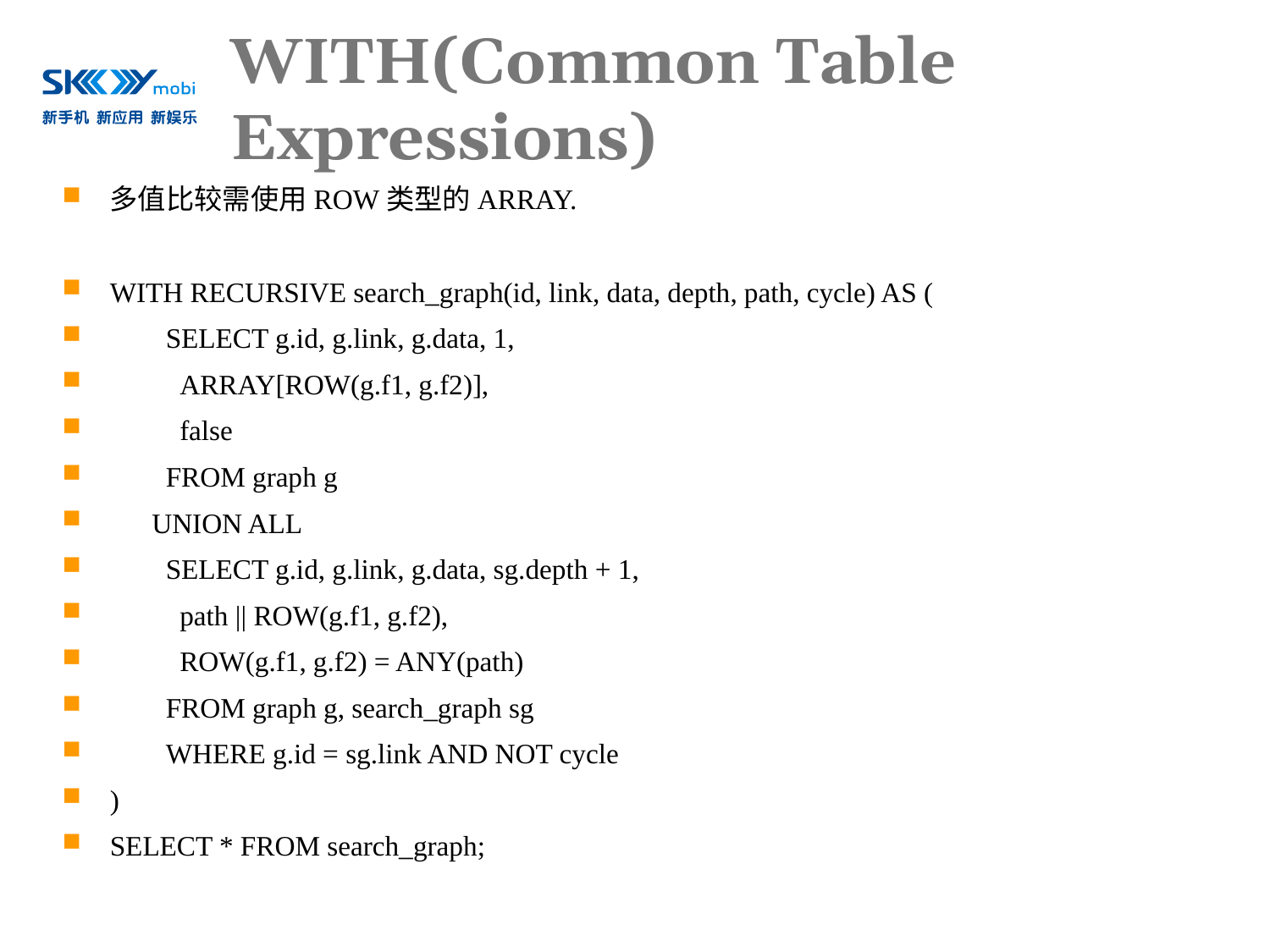

# WITH(Common Table Expressions)
多值比较需使用ROW类型的ARRAY.

WITH RECURSIVE search_graph(id, link, data, depth, path, cycle) AS (
        SELECT g.id, g.link, g.data, 1,
          ARRAY[ROW(g.f1, g.f2)],
          false
        FROM graph g
      UNION ALL
        SELECT g.id, g.link, g.data, sg.depth + 1,
          path || ROW(g.f1, g.f2),
          ROW(g.f1, g.f2) = ANY(path)
        FROM graph g, search_graph sg
        WHERE g.id = sg.link AND NOT cycle
)
SELECT * FROM search_graph;